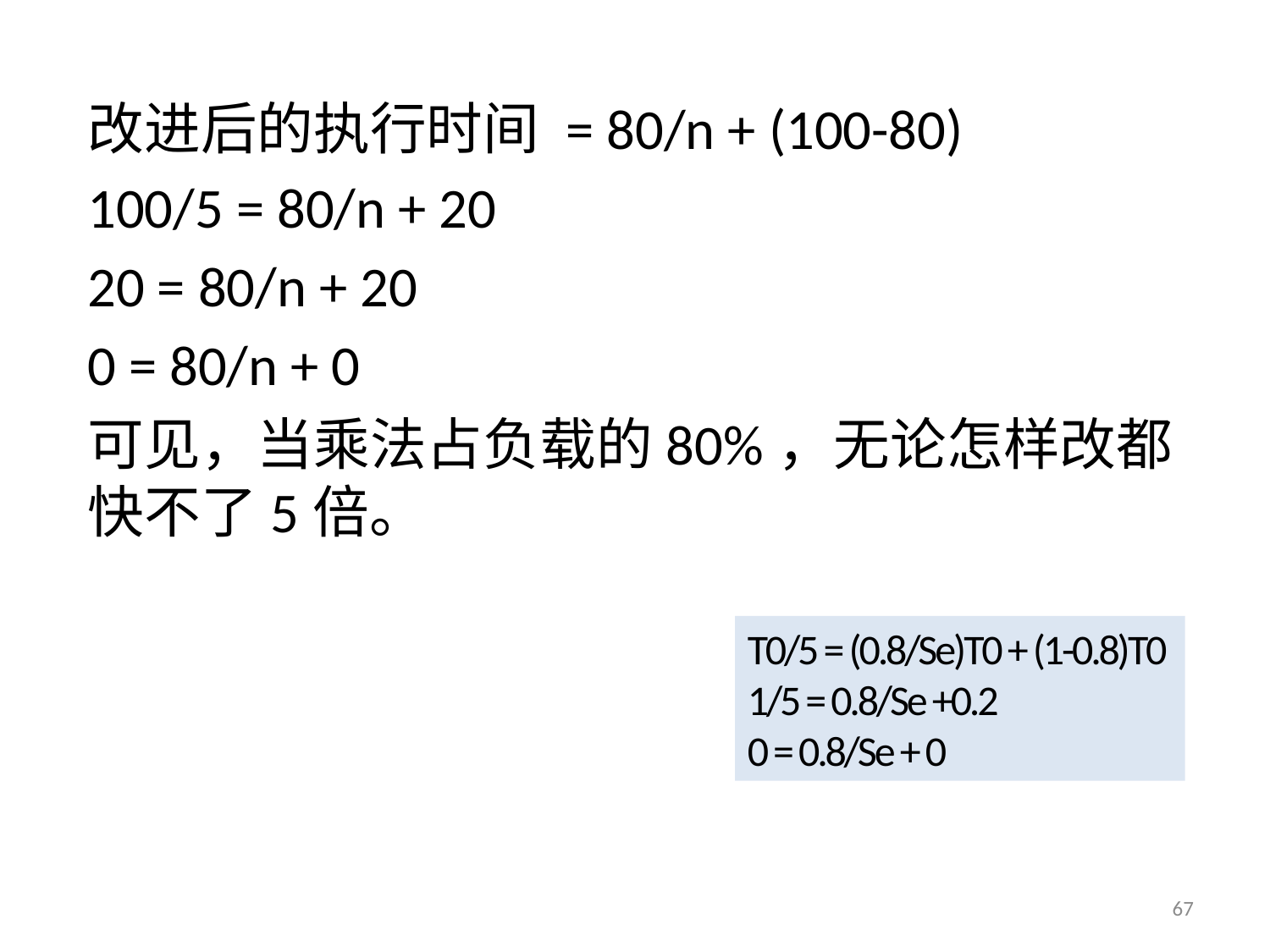

改进后的执行时间 = 80/n + (100-80)
100/5 = 80/n + 20
20 = 80/n + 20
0 = 80/n + 0
可见，当乘法占负载的80%，无论怎样改都快不了5倍。
T0/5 = (0.8/Se)T0 + (1-0.8)T0
1/5 = 0.8/Se +0.2
0 = 0.8/Se + 0
67